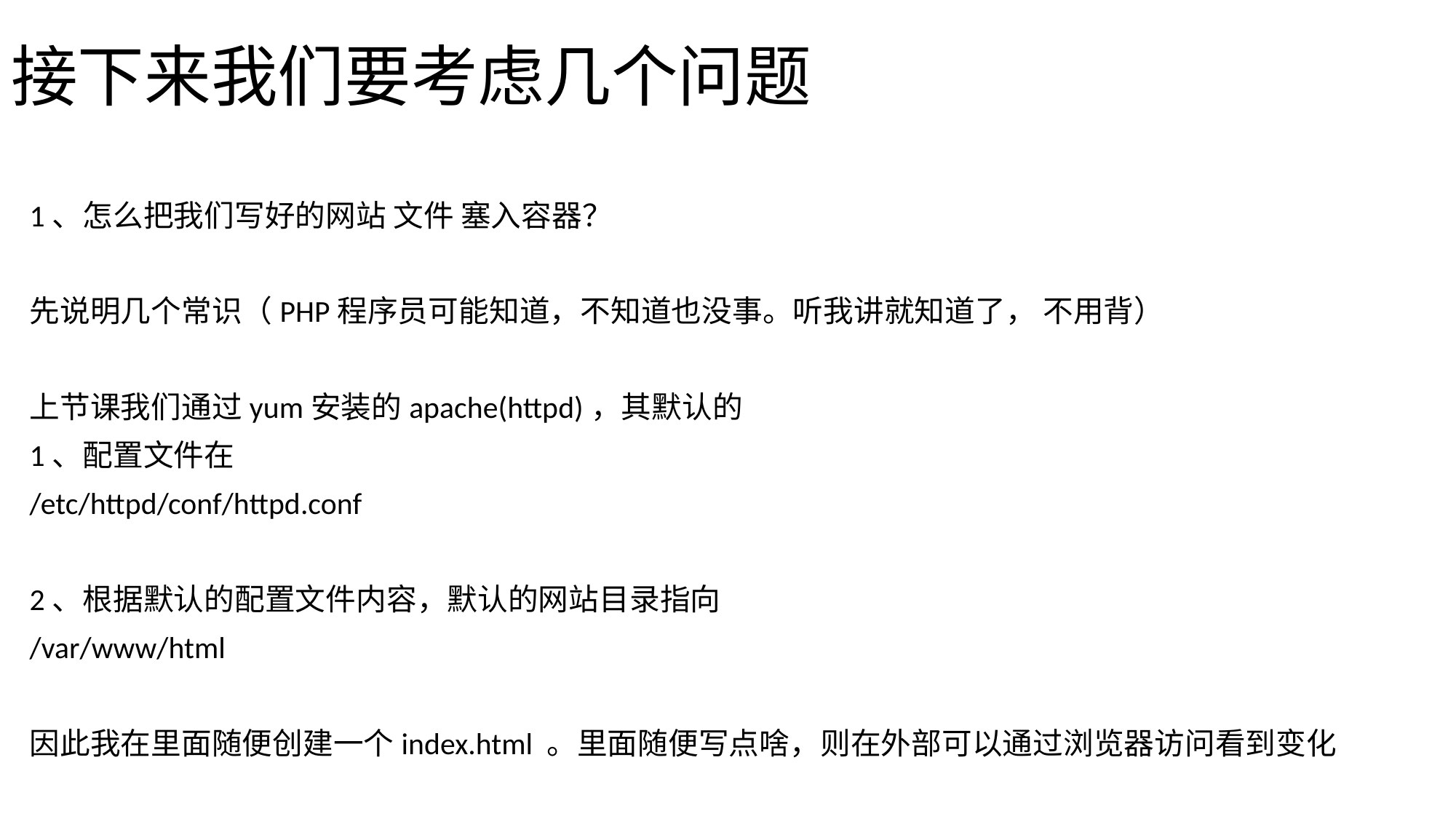

# 接下来我们要考虑几个问题
1、怎么把我们写好的网站 文件 塞入容器？

先说明几个常识（PHP程序员可能知道，不知道也没事。听我讲就知道了， 不用背）

上节课我们通过yum安装的apache(httpd)，其默认的
1、配置文件在
/etc/httpd/conf/httpd.conf

2、根据默认的配置文件内容，默认的网站目录指向
/var/www/html

因此我在里面随便创建一个index.html 。里面随便写点啥，则在外部可以通过浏览器访问看到变化